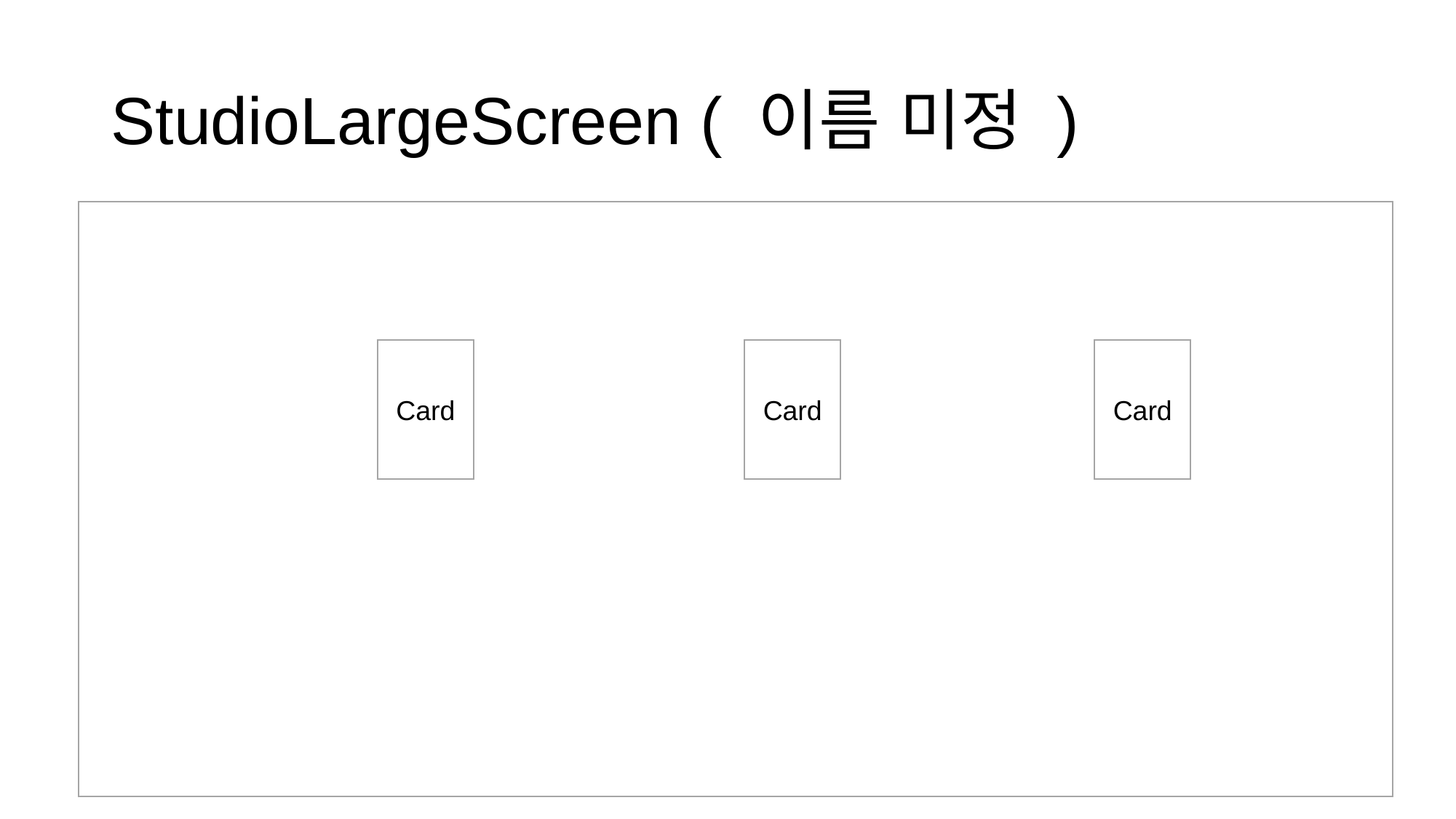

# StudioLargeScreen ( 이름 미정 )

Card
Card
Card